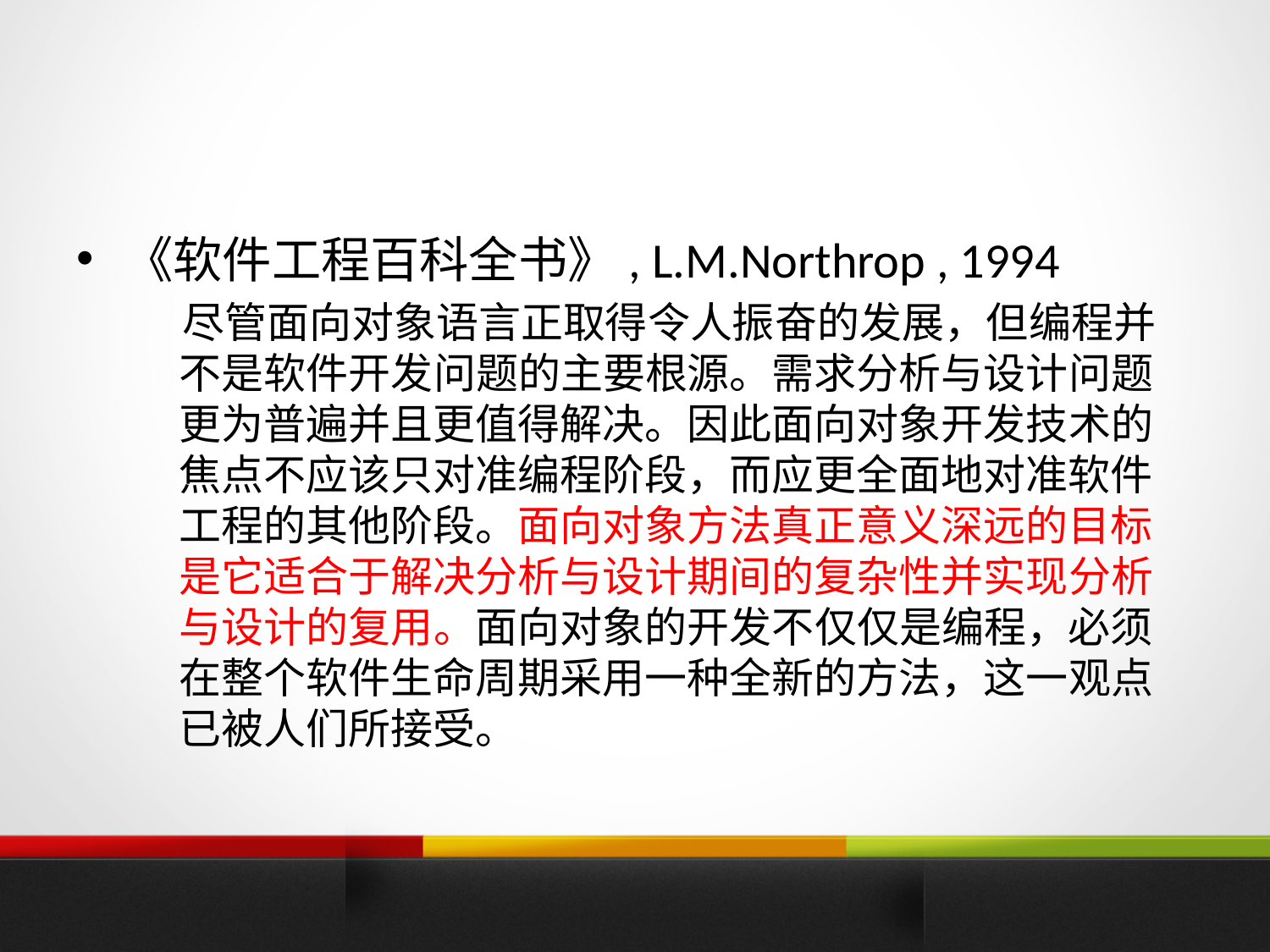

《软件工程百科全书》, L.M.Northrop , 1994
　尽管面向对象语言正取得令人振奋的发展，但编程并不是软件开发问题的主要根源。需求分析与设计问题更为普遍并且更值得解决。因此面向对象开发技术的焦点不应该只对准编程阶段，而应更全面地对准软件工程的其他阶段。面向对象方法真正意义深远的目标是它适合于解决分析与设计期间的复杂性并实现分析与设计的复用。面向对象的开发不仅仅是编程，必须在整个软件生命周期采用一种全新的方法，这一观点已被人们所接受。